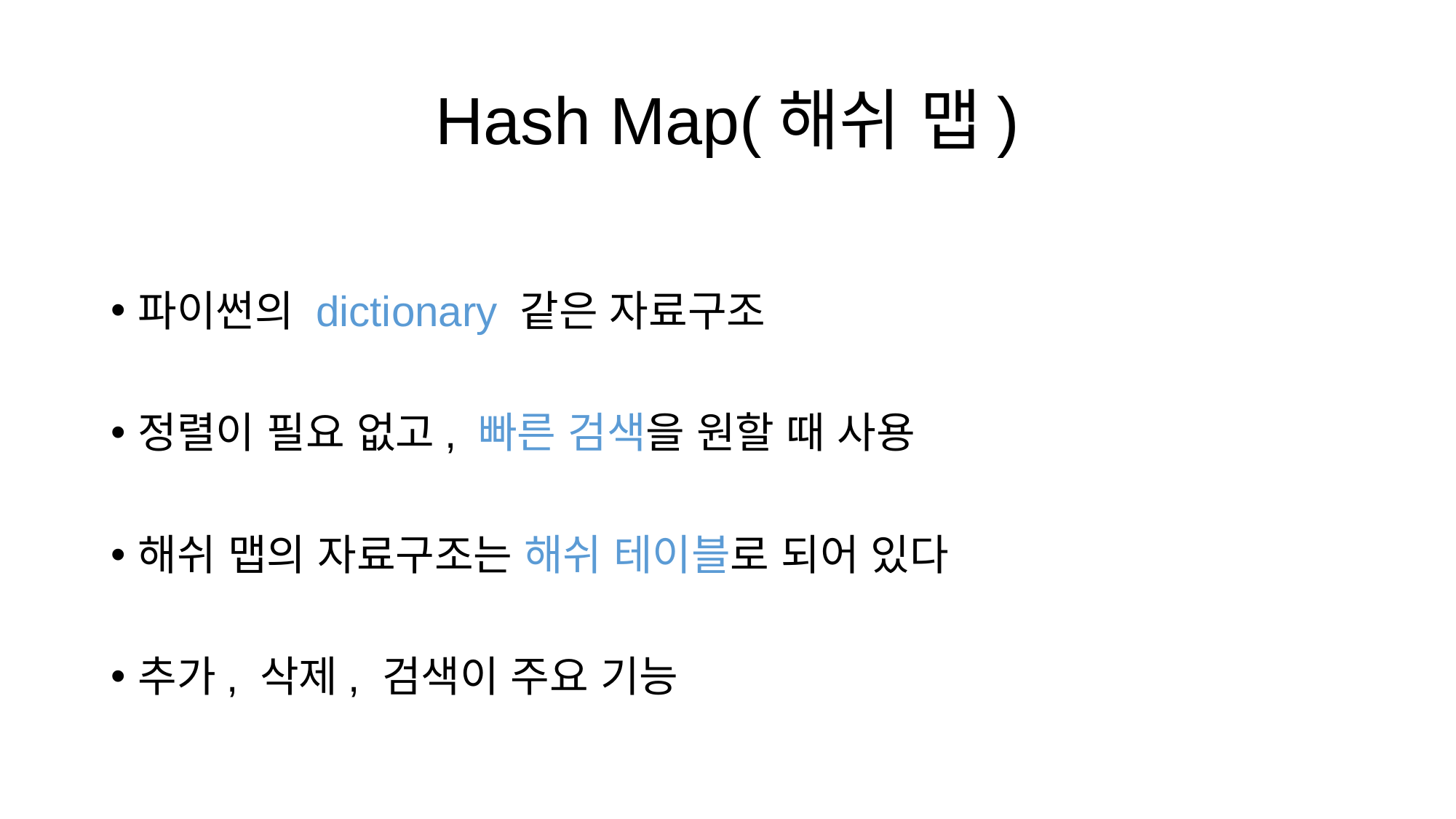

# Hash Map(해쉬 맵)

파이썬의 dictionary 같은 자료구조

정렬이 필요 없고, 빠른 검색을 원할 때 사용

해쉬 맵의 자료구조는 해쉬 테이블로 되어 있다

추가, 삭제, 검색이 주요 기능